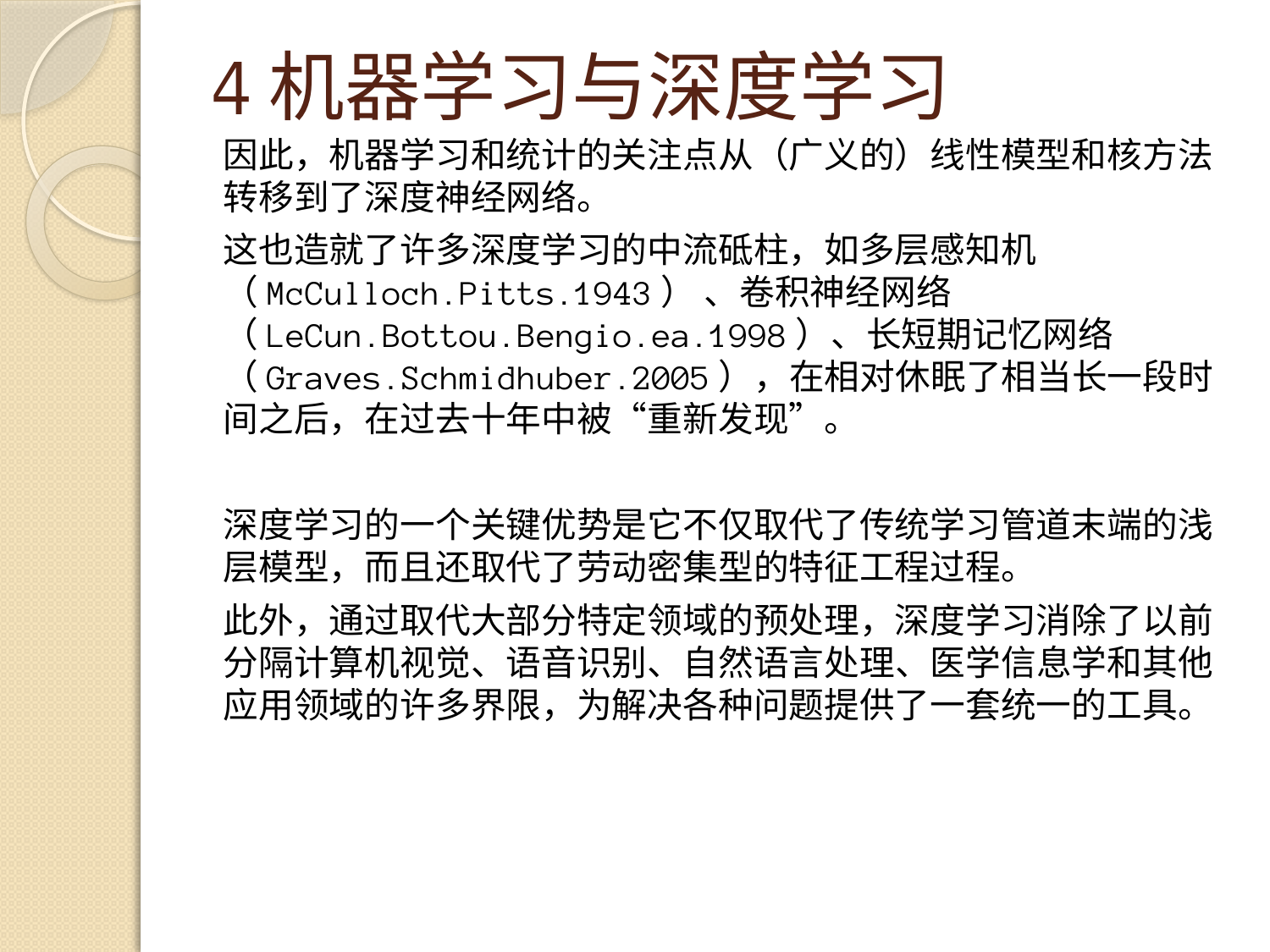

# 4机器学习与深度学习
因此，机器学习和统计的关注点从（广义的）线性模型和核方法转移到了深度神经网络。
这也造就了许多深度学习的中流砥柱，如多层感知机（McCulloch.Pitts.1943） 、卷积神经网络（LeCun.Bottou.Bengio.ea.1998）、长短期记忆网络（Graves.Schmidhuber.2005），在相对休眠了相当长一段时间之后，在过去十年中被“重新发现”。

深度学习的一个关键优势是它不仅取代了传统学习管道末端的浅层模型，而且还取代了劳动密集型的特征工程过程。
此外，通过取代大部分特定领域的预处理，深度学习消除了以前分隔计算机视觉、语音识别、自然语言处理、医学信息学和其他应用领域的许多界限，为解决各种问题提供了一套统一的工具。